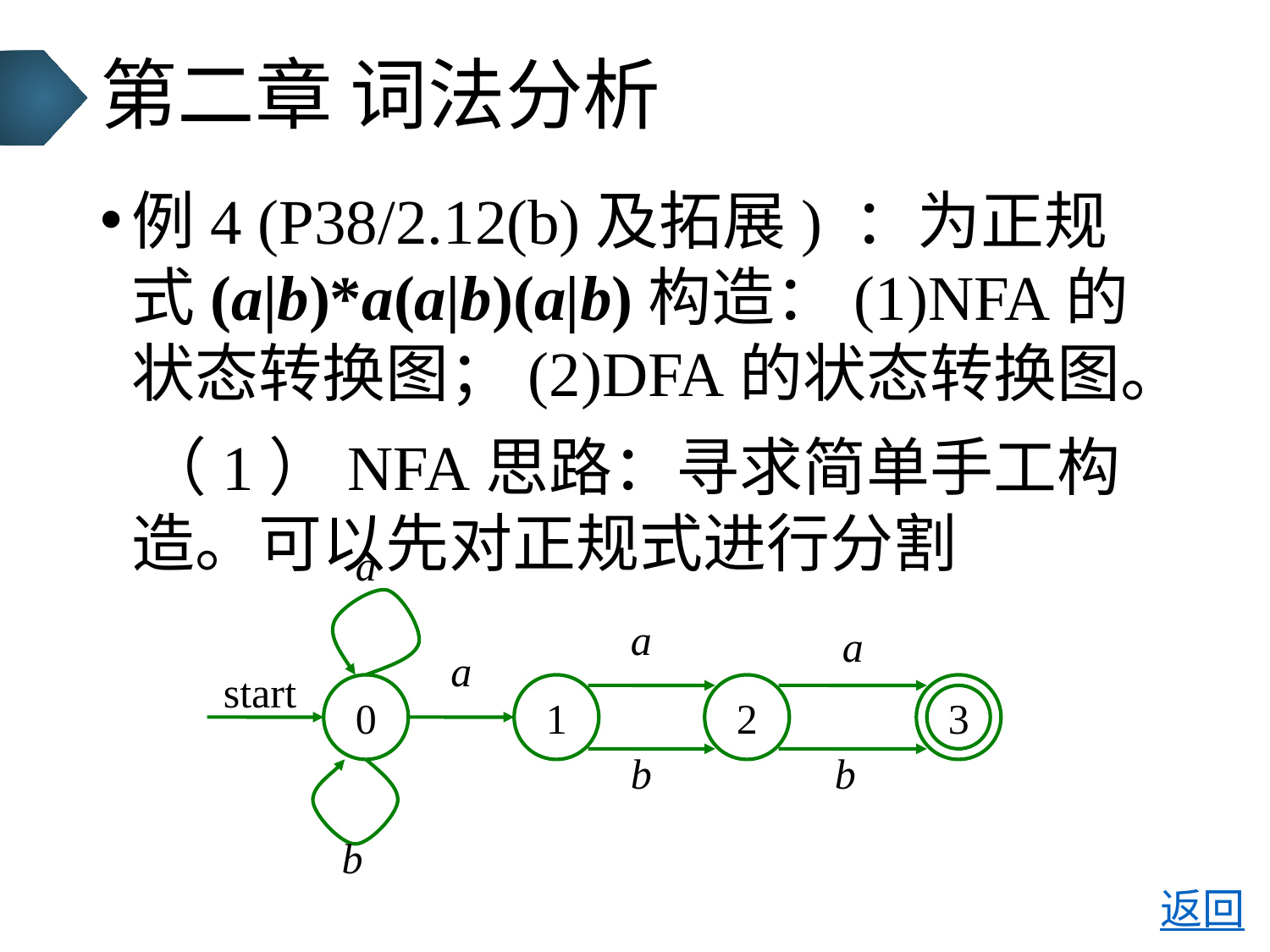

# 第二章 词法分析
例4 (P38/2.12(b)及拓展) ：为正规式(a|b)*a(a|b)(a|b)构造：(1)NFA的状态转换图；(2)DFA的状态转换图。
  （1）NFA思路：寻求简单手工构造。可以先对正规式进行分割
a

start
0

b
a
2

b

a
3

b

a
1

返回